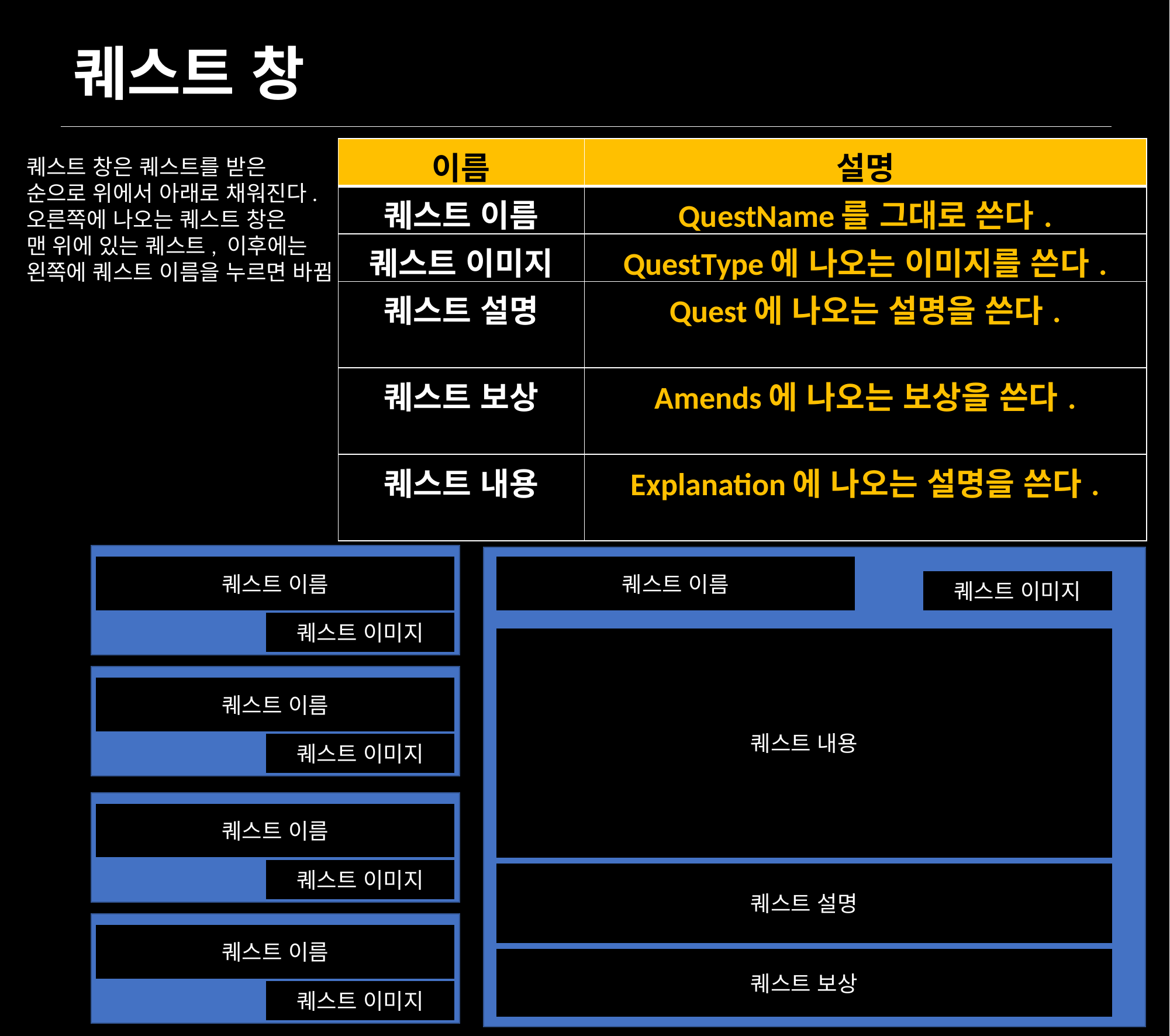

퀘스트 창
| 이름 | 설명 |
| --- | --- |
| 퀘스트 이름 | QuestName를 그대로 쓴다. |
| 퀘스트 이미지 | QuestType에 나오는 이미지를 쓴다. |
| 퀘스트 설명 | Quest에 나오는 설명을 쓴다. |
| 퀘스트 보상 | Amends에 나오는 보상을 쓴다. |
| 퀘스트 내용 | Explanation에 나오는 설명을 쓴다. |
퀘스트 창은 퀘스트를 받은
순으로 위에서 아래로 채워진다.
오른쪽에 나오는 퀘스트 창은
맨 위에 있는 퀘스트, 이후에는
왼쪽에 퀘스트 이름을 누르면 바뀜

퀘스트 이름
퀘스트 이미지

퀘스트 이름
퀘스트 이미지
퀘스트 내용

퀘스트 이름
퀘스트 이미지

퀘스트 이름
퀘스트 이미지
퀘스트 설명

퀘스트 이름
퀘스트 이미지
퀘스트 보상